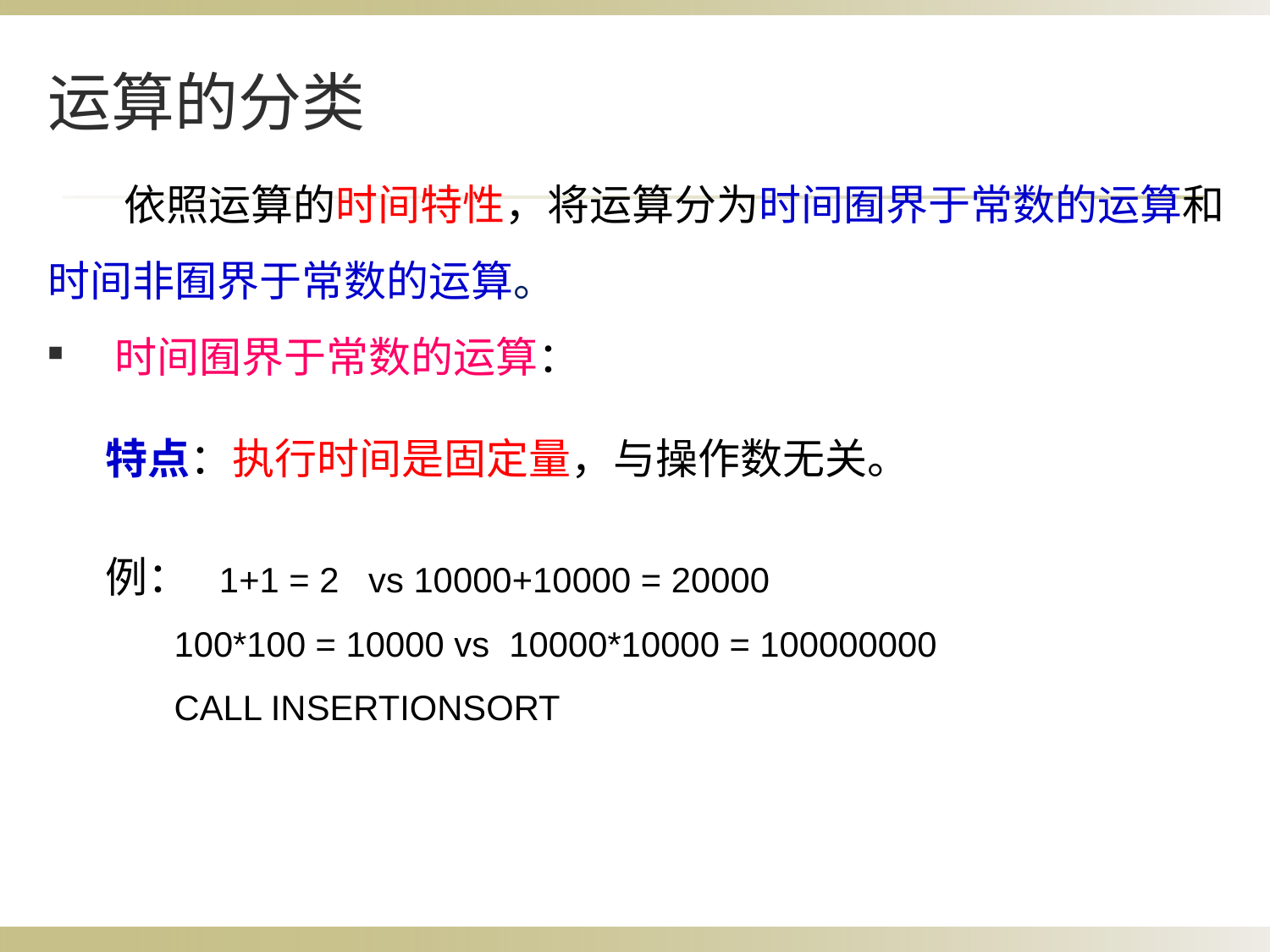

# 运算的分类
       依照运算的时间特性，将运算分为时间囿界于常数的运算和时间非囿界于常数的运算。
 时间囿界于常数的运算：

     特点：执行时间是固定量，与操作数无关。
     例：  1+1 = 2   vs 10000+10000 = 20000
             100*100 = 10000 vs  10000*10000 = 100000000
             CALL INSERTIONSORT